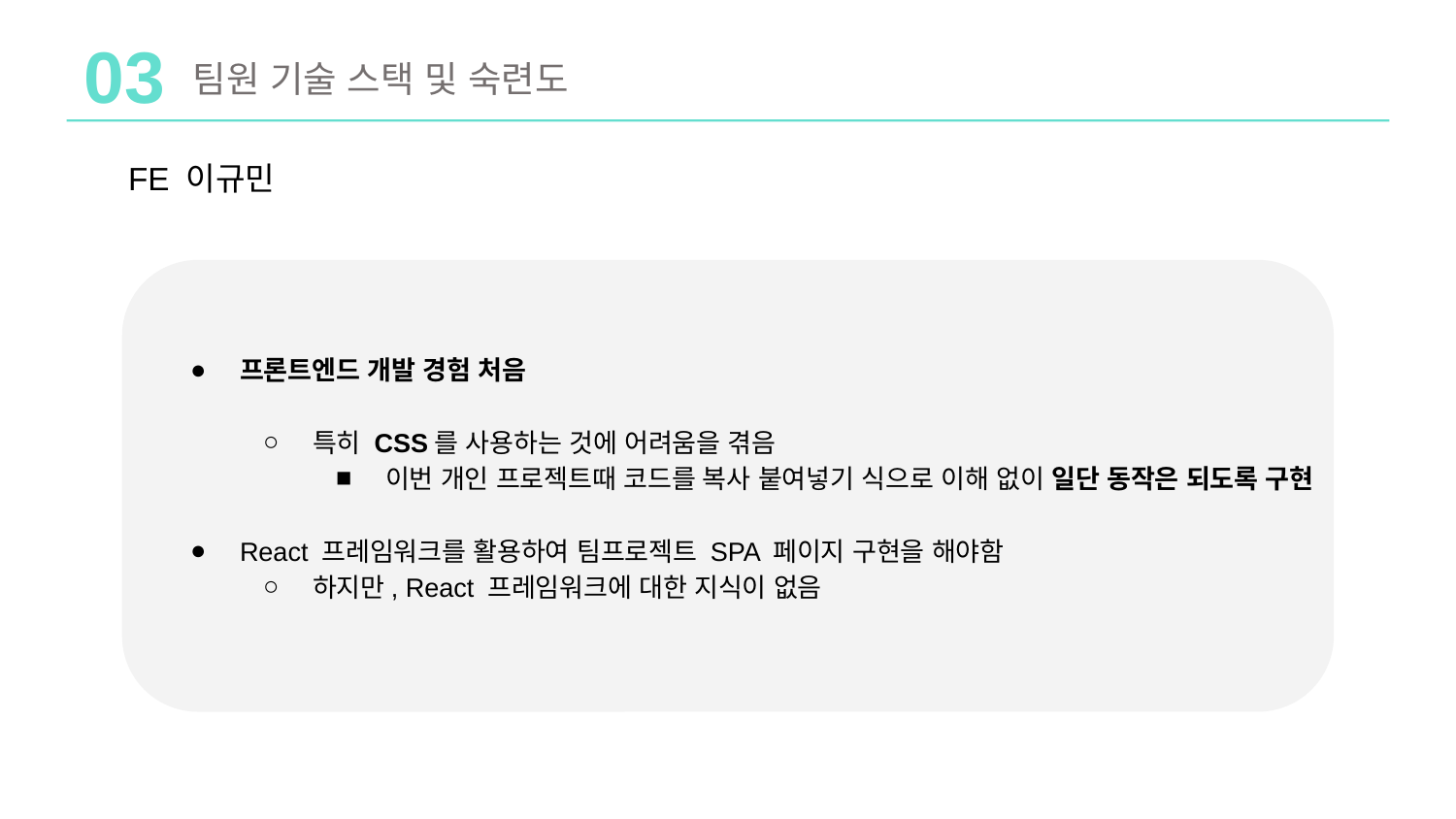

03
팀원 기술 스택 및 숙련도

FE 이규민

프론트엔드 개발 경험 처음

특히 CSS를 사용하는 것에 어려움을 겪음
이번 개인 프로젝트때 코드를 복사 붙여넣기 식으로 이해 없이 일단 동작은 되도록 구현

React 프레임워크를 활용하여 팀프로젝트 SPA 페이지 구현을 해야함
하지만, React 프레임워크에 대한 지식이 없음